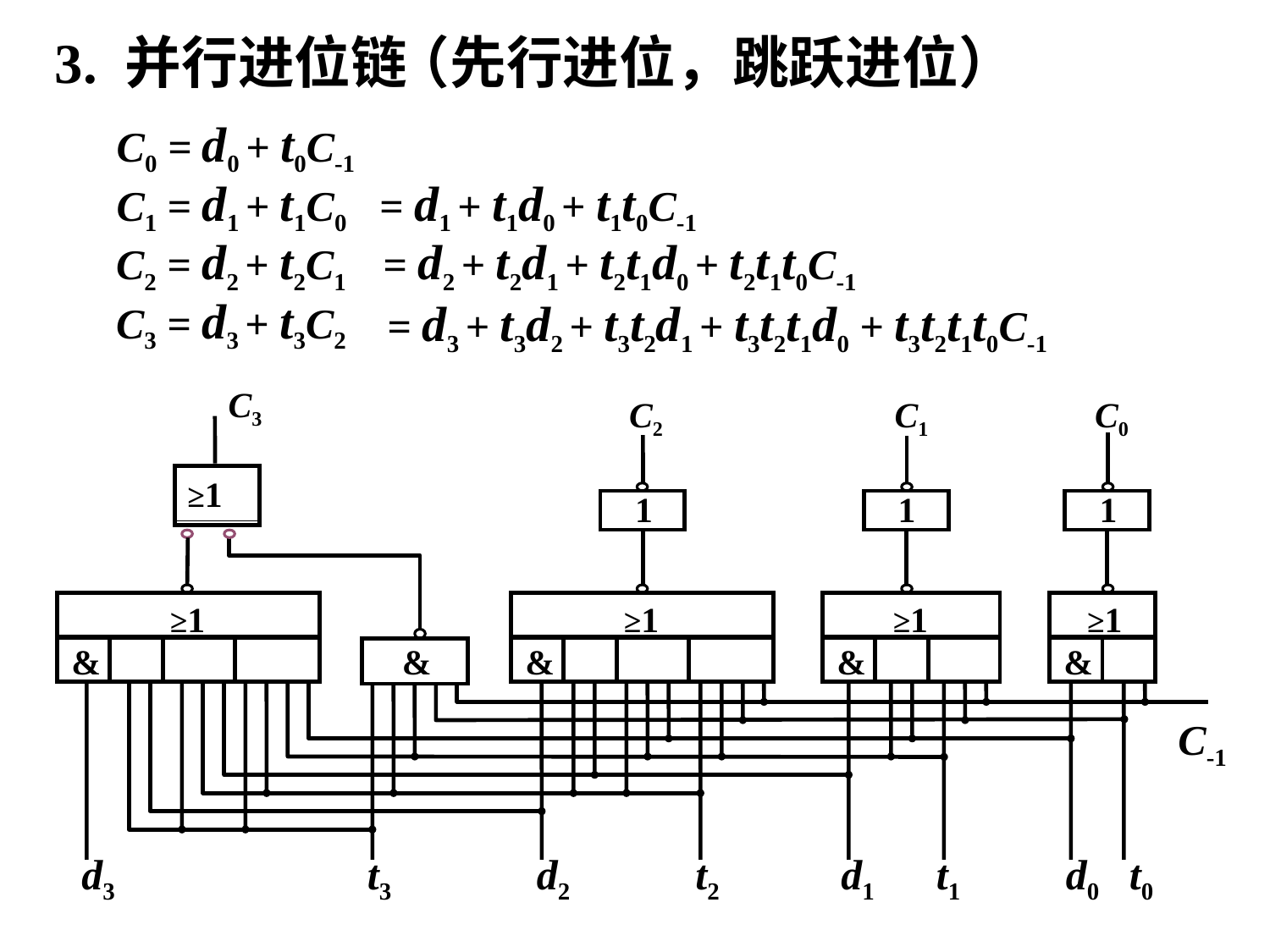

3. 并行进位链
（先行进位，跳跃进位）
C0 = d0 + t0C-1
C1 = d1 + t1C0
   = d1 + t1d0 + t1t0C-1
C2 = d2 + t2C1
  = d2 + t2d1 + t2t1d0 + t2t1t0C-1
C3 = d3 + t3C2
  = d3 + t3d2 + t3t2d1 + t3t2t1d0 + t3t2t1t0C-1
C3
C2
C1
C0

≥1
 1
 1
 1

≥1
≥1
≥1
≥1

 &
  &
 &
 &
 &

C-1
d3
t3
d2
t2
d1
t1
d0
t0